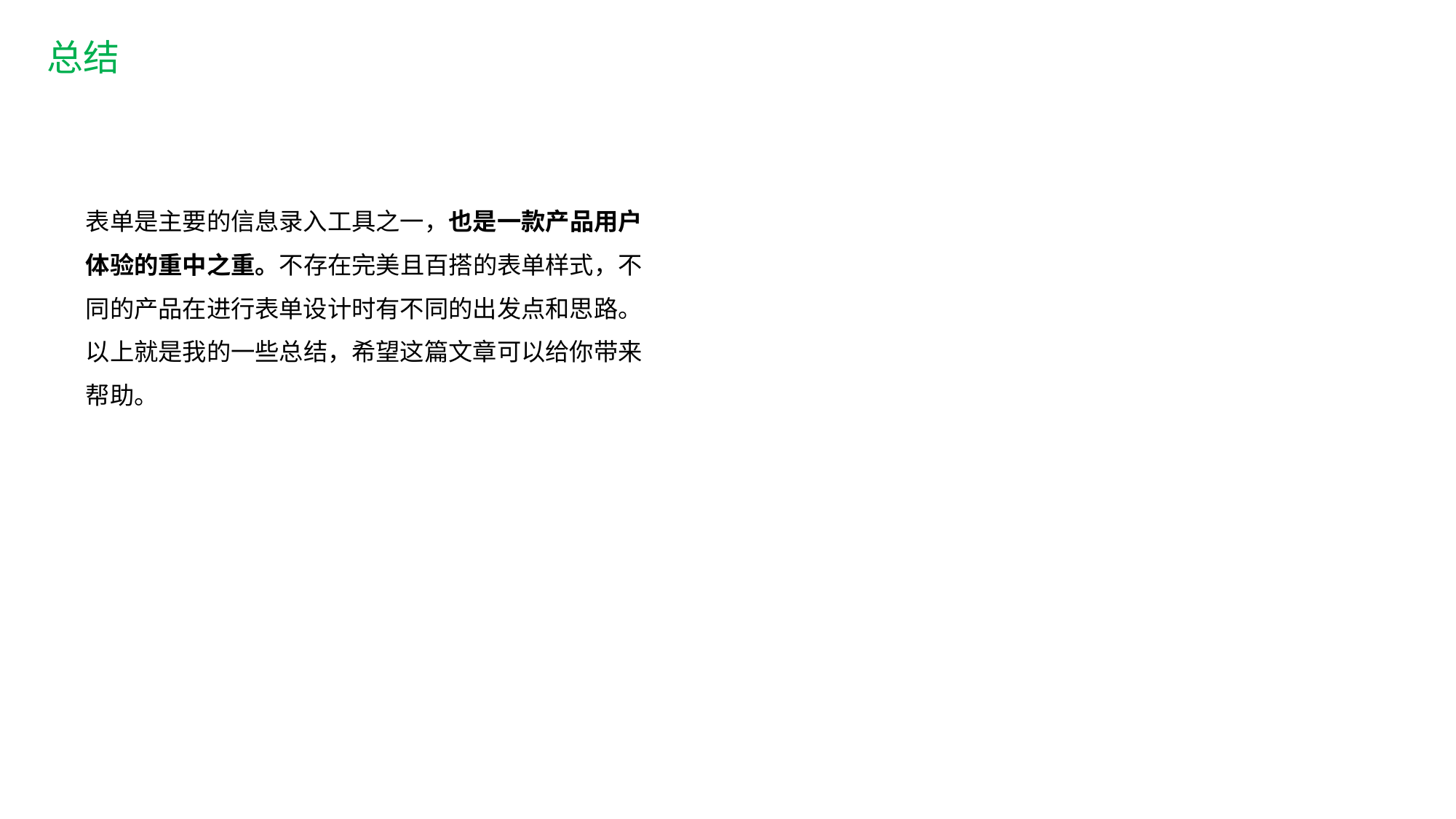

总结
# 表单是主要的信息录入工具之一，也是一款产品用户体验的重中之重。不存在完美且百搭的表单样式，不同的产品在进行表单设计时有不同的出发点和思路。以上就是我的一些总结，希望这篇文章可以给你带来帮助。